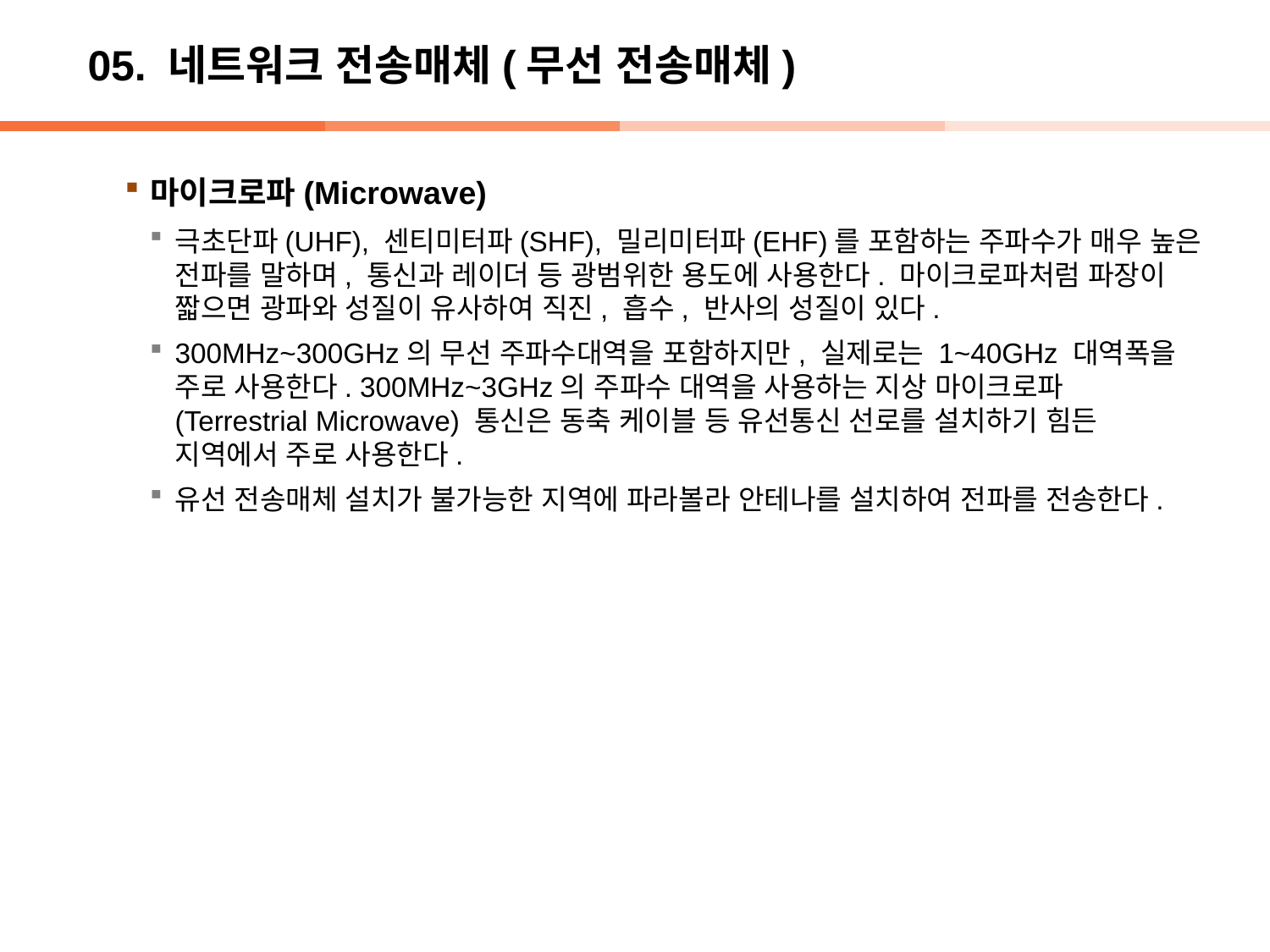

# 05. 네트워크 전송매체(무선 전송매체)
마이크로파(Microwave)
극초단파(UHF), 센티미터파(SHF), 밀리미터파(EHF)를 포함하는 주파수가 매우 높은 전파를 말하며, 통신과 레이더 등 광범위한 용도에 사용한다. 마이크로파처럼 파장이 짧으면 광파와 성질이 유사하여 직진, 흡수, 반사의 성질이 있다.
300MHz~300GHz의 무선 주파수대역을 포함하지만, 실제로는 1~40GHz 대역폭을 주로 사용한다. 300MHz~3GHz의 주파수 대역을 사용하는 지상 마이크로파(Terrestrial Microwave) 통신은 동축 케이블 등 유선통신 선로를 설치하기 힘든 지역에서 주로 사용한다.
유선 전송매체 설치가 불가능한 지역에 파라볼라 안테나를 설치하여 전파를 전송한다.